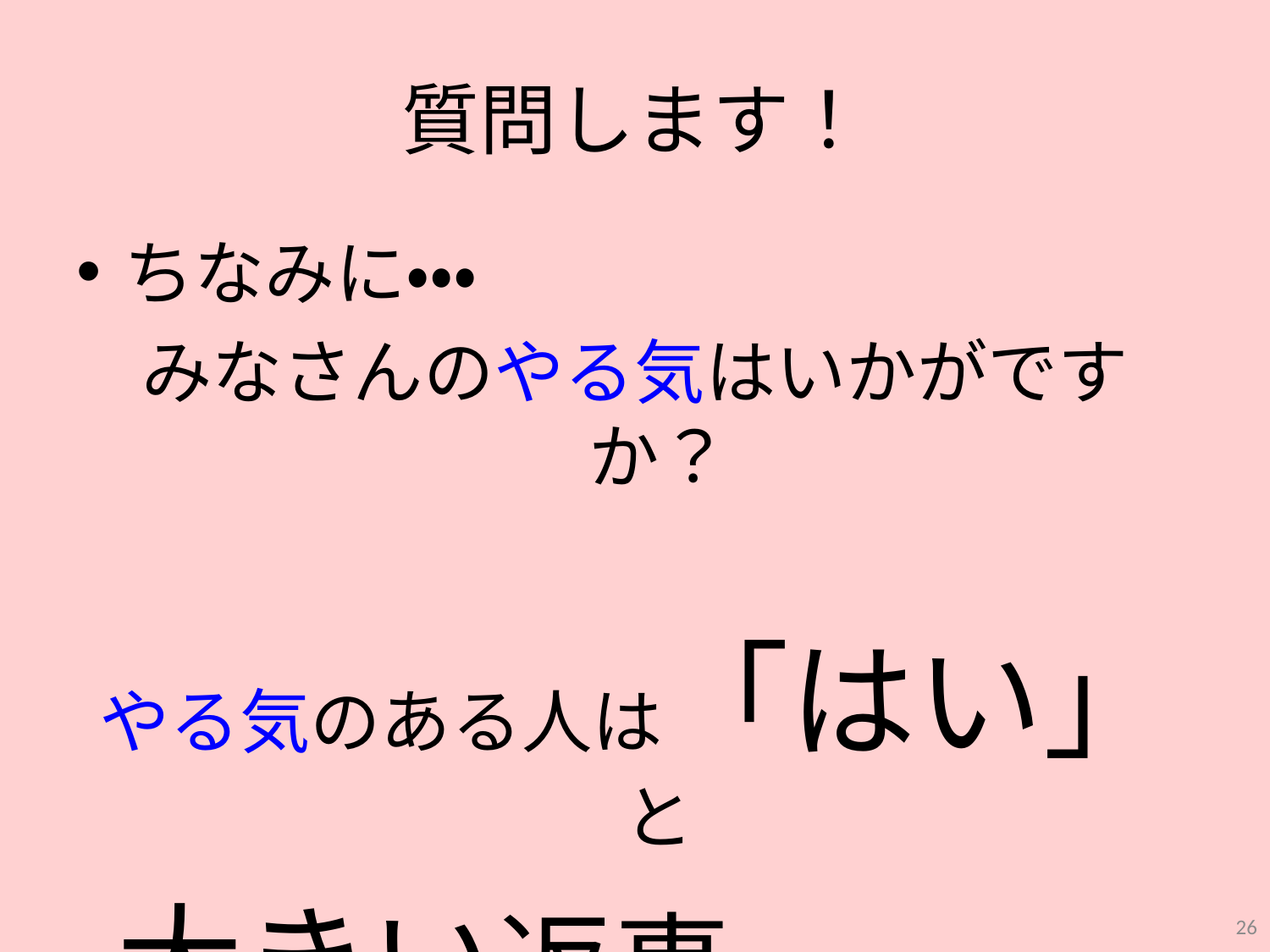

# 質問します！
ちなみに・・・
みなさんのやる気はいかがですか？

やる気のある人は「はい」と
大きい返事をお願いします！
26